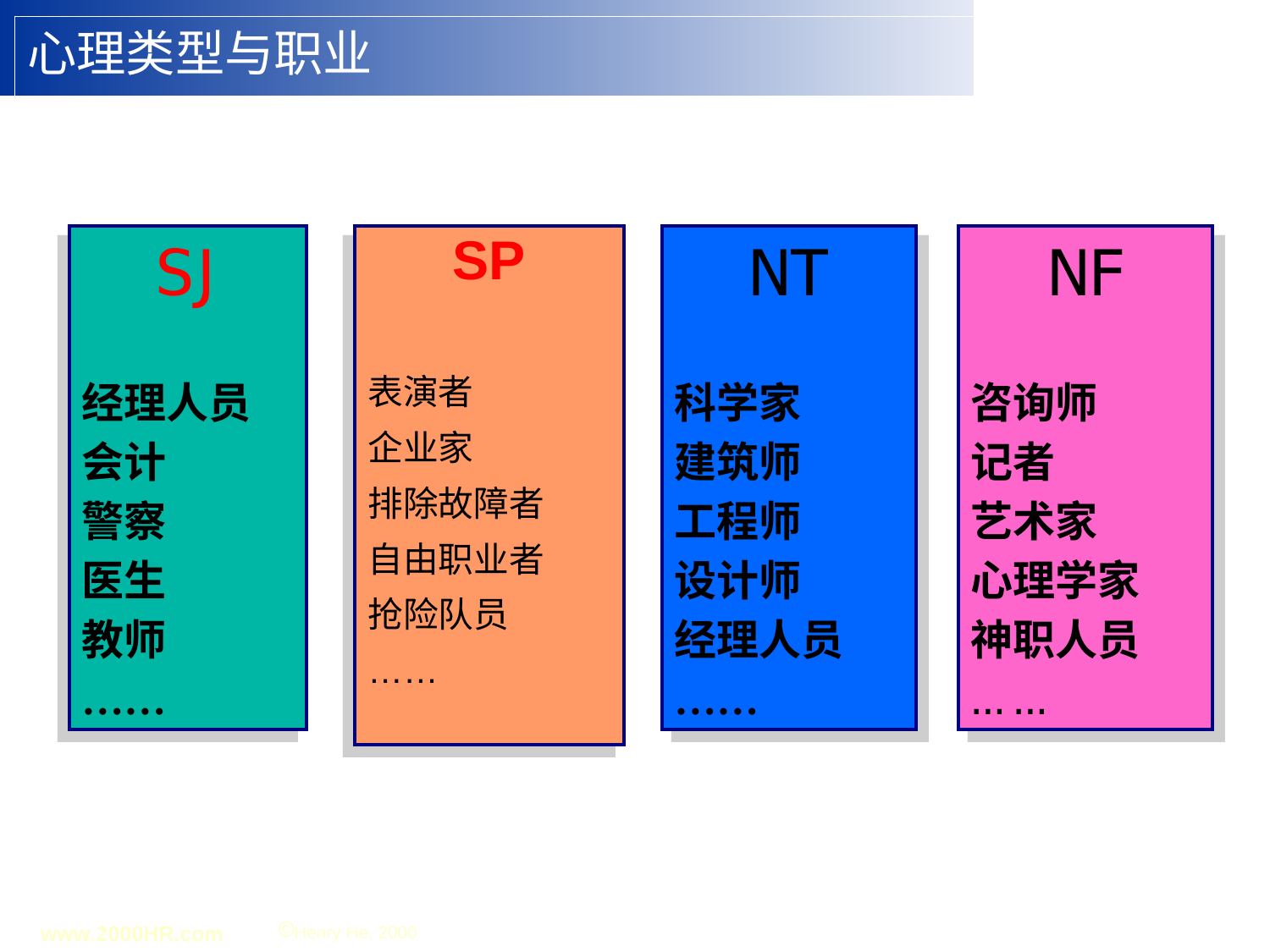

# 心理类型与职业
SJ

经理人员
会计
警察
医生
教师
……
SP

表演者
企业家
排除故障者
自由职业者
抢险队员
……
NT

科学家
建筑师
工程师
设计师
经理人员
……
NF

咨询师
记者
艺术家
心理学家
神职人员
……